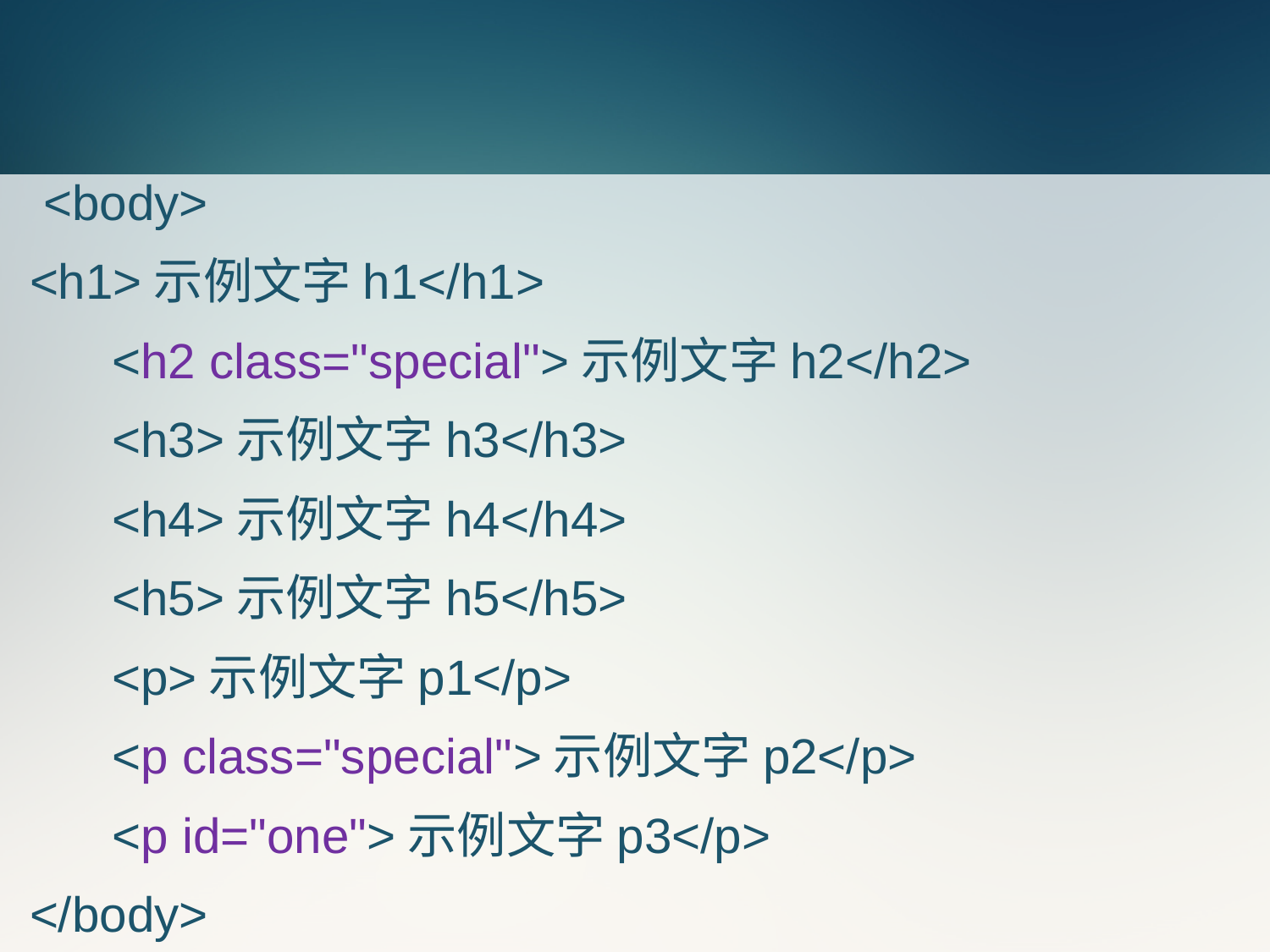

#
 <body>
<h1>示例文字h1</h1>
      <h2 class="special">示例文字h2</h2>
      <h3>示例文字h3</h3>
      <h4>示例文字h4</h4>
      <h5>示例文字h5</h5>
      <p>示例文字p1</p>
      <p class="special">示例文字p2</p>
      <p id="one">示例文字p3</p>
</body>